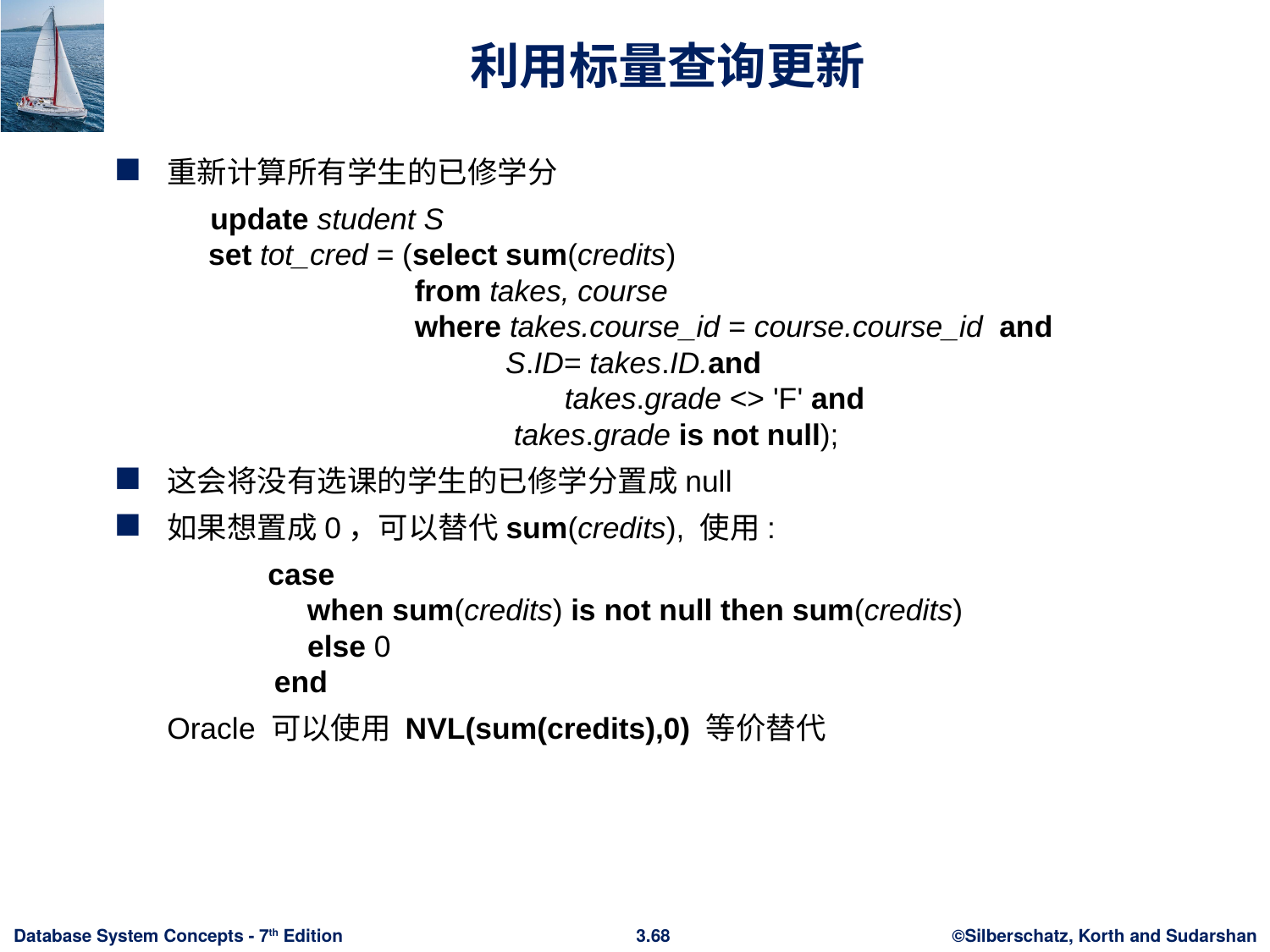

# 利用标量查询更新
重新计算所有学生的已修学分
           update student S
     set tot_cred = (select sum(credits)
                              from takes, course
                              where takes.course_id = course.course_id  and
                                         S.ID= takes.ID.and                             				  takes.grade <> 'F' and
                                          takes.grade is not null);
这会将没有选课的学生的已修学分置成null
如果想置成0，可以替代sum(credits), 使用:
                  case
                 when sum(credits) is not null then sum(credits)
                 else 0
             end
	Oracle 可以使用 NVL(sum(credits),0) 等价替代